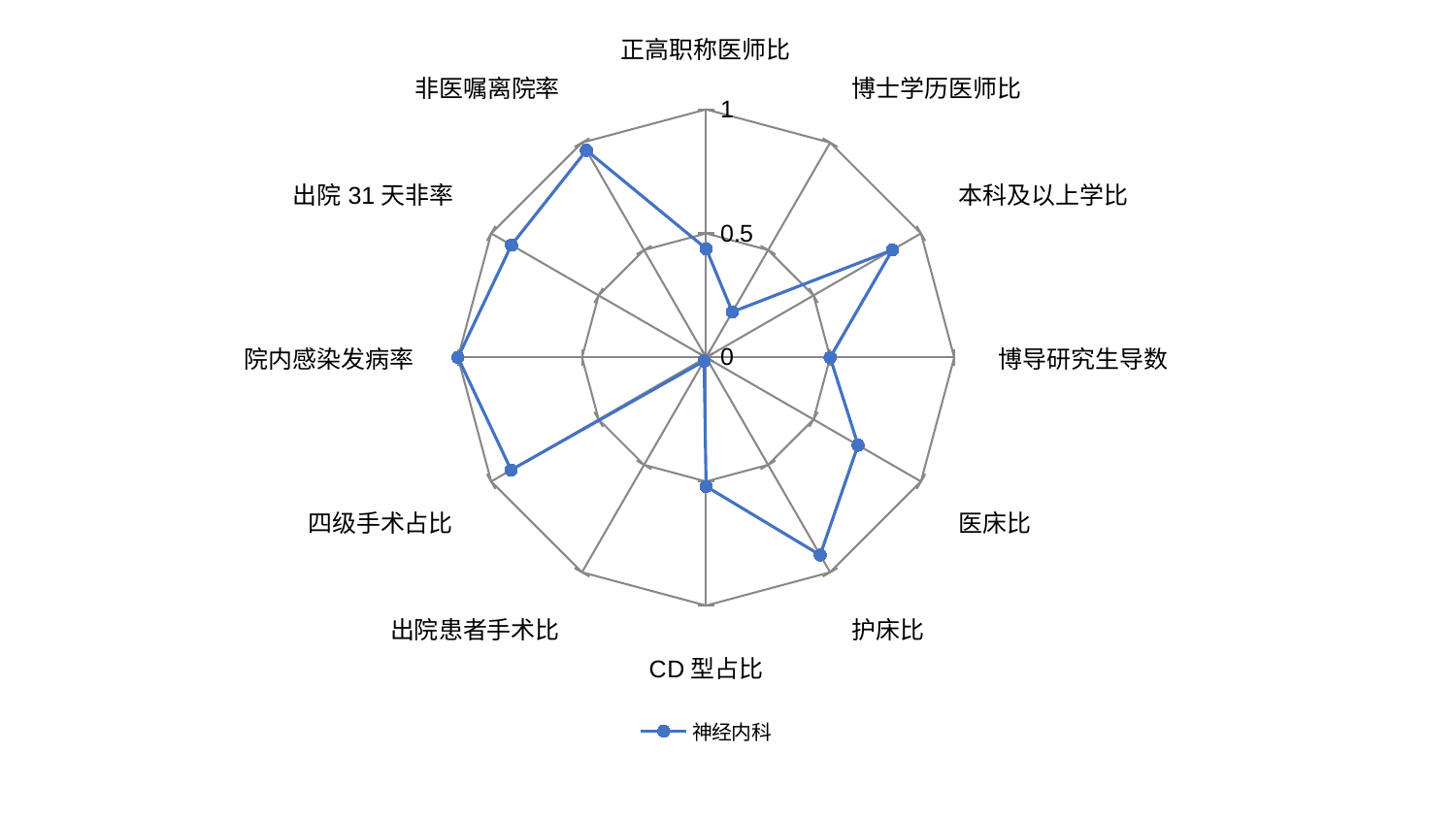

### Chart

| Category | 神经内科 |
|---|---|
| 正高职称医师比 | 0.438589211618257 |
| 博士学历医师比 | 0.211988304093567 |
| 本科及以上学比 | 0.866666666666667 |
| 博导研究生导数 | 0.5 |
| 医床比 | 0.707364341085271 |
| 护床比 | 0.919832660654921 |
| CD型占比 | 0.519927536231884 |
| 出院患者手术比 | 0.0161635789520171 |
| 四级手术占比 | 0.907446425818387 |
| 院内感染发病率 | 1.0 |
| 出院31天非率 | 0.905675914186989 |
| 非医嘱离院率 | 0.964218181818182 |
18